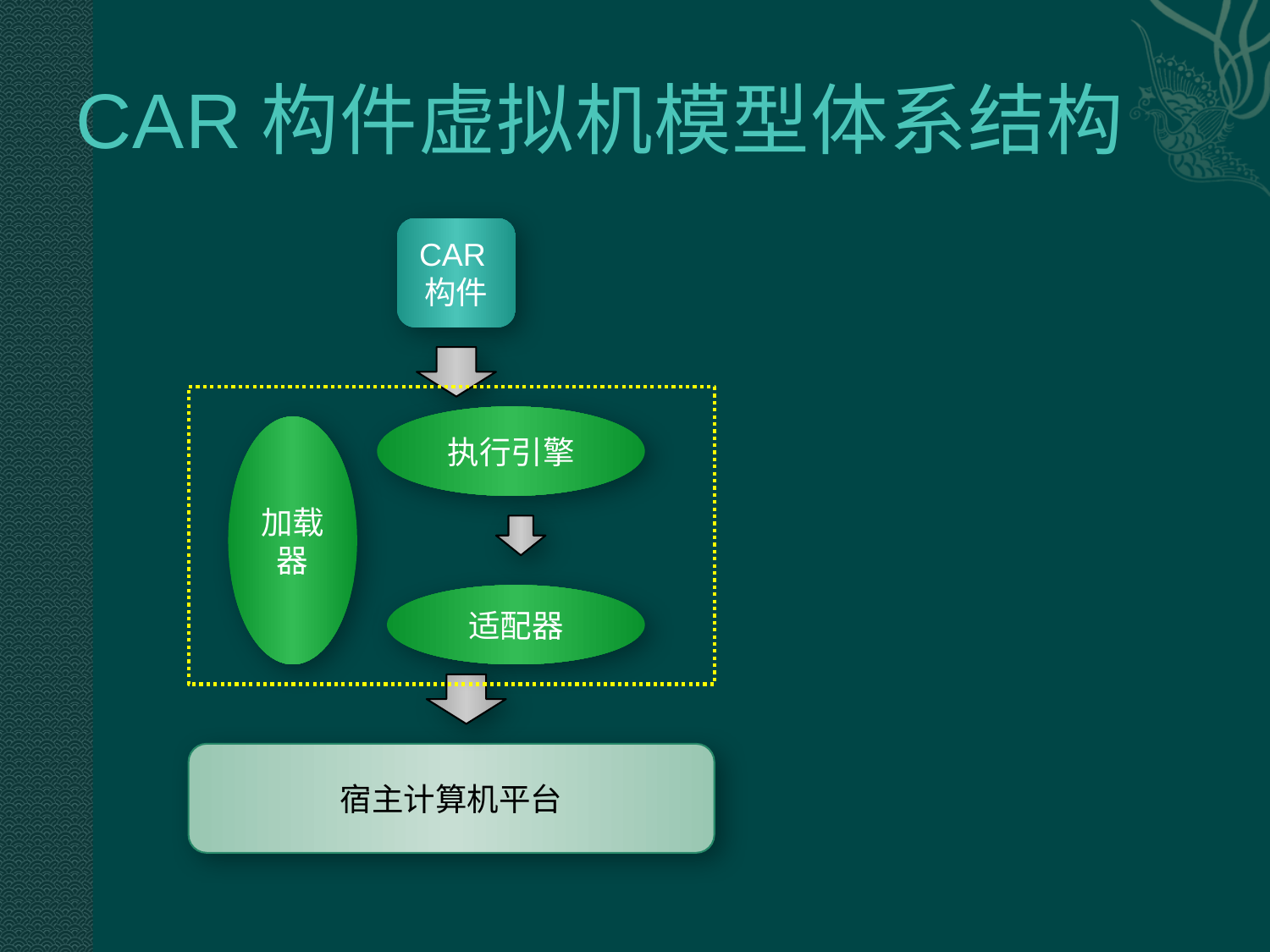

# CAR构件虚拟机模型体系结构
CAR构件

执行引擎
加载器

适配器

宿主计算机平台